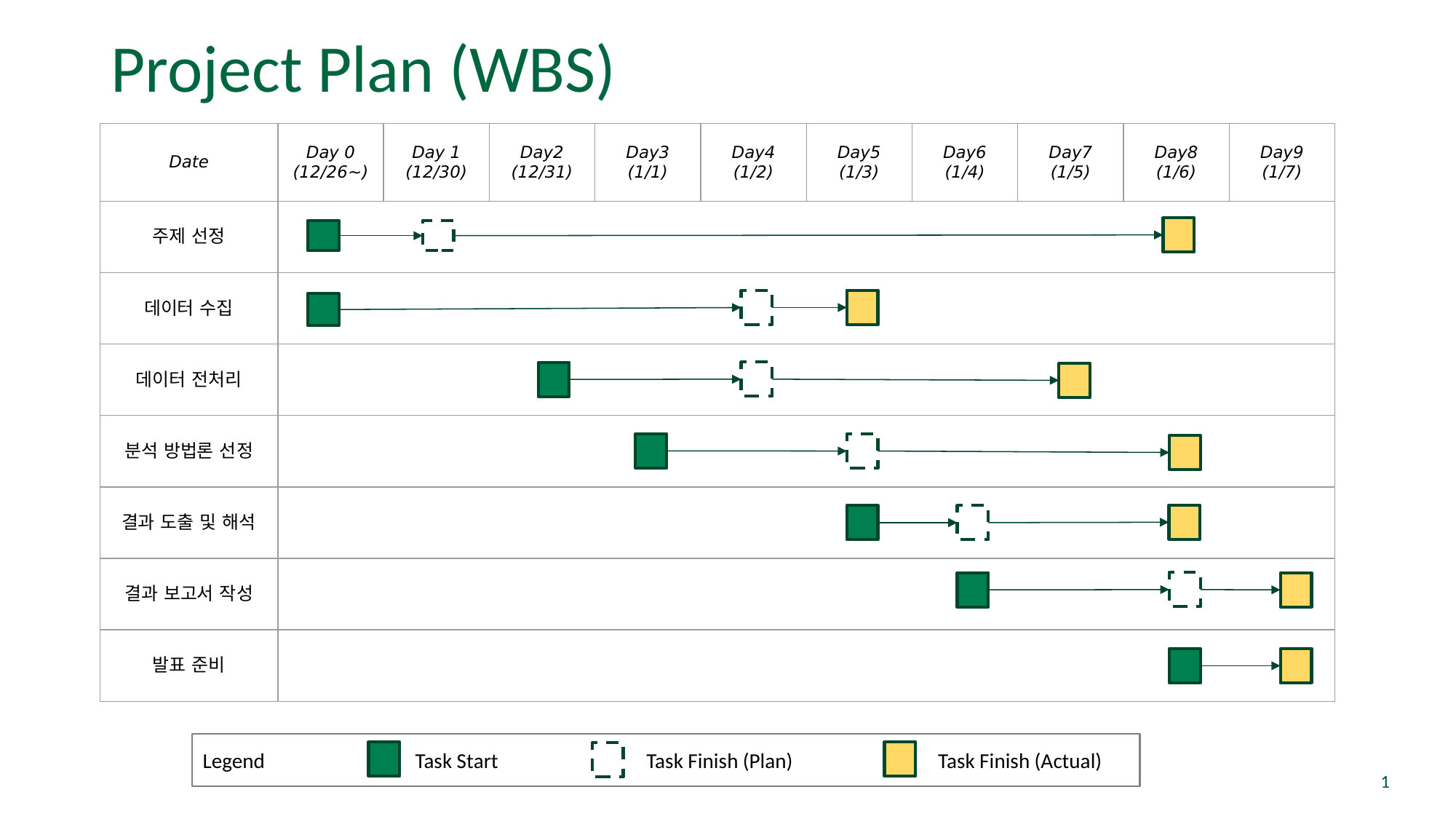

# Project Plan (WBS)
| Date | Day 0 (12/26~) | Day 1 (12/30) | Day2 (12/31) | Day3 (1/1) | Day4 (1/2) | Day5 (1/3) | Day6 (1/4) | Day7 (1/5) | Day8 (1/6) | Day9 (1/7) |
| --- | --- | --- | --- | --- | --- | --- | --- | --- | --- | --- |
| 주제 선정 |  |  |  |  |  |  |  |  |  |  |
| 데이터 수집 |  |  |  |  |  |  |  |  |  |  |
| 데이터 전처리 |  |  |  |  |  |  |  |  |  |  |
| 분석 방법론 선정 |  |  |  |  |  |  |  |  |  |  |
| 결과 도출 및 해석 |  |  |  |  |  |  |  |  |  |  |
| 결과 보고서 작성 |  |  |  |  |  |  |  |  |  |  |
| 발표 준비 |  |  |  |  |  |  |  |  |  |  |

Legend
Task Start
Task Finish (Plan)
Task Finish (Actual)

1